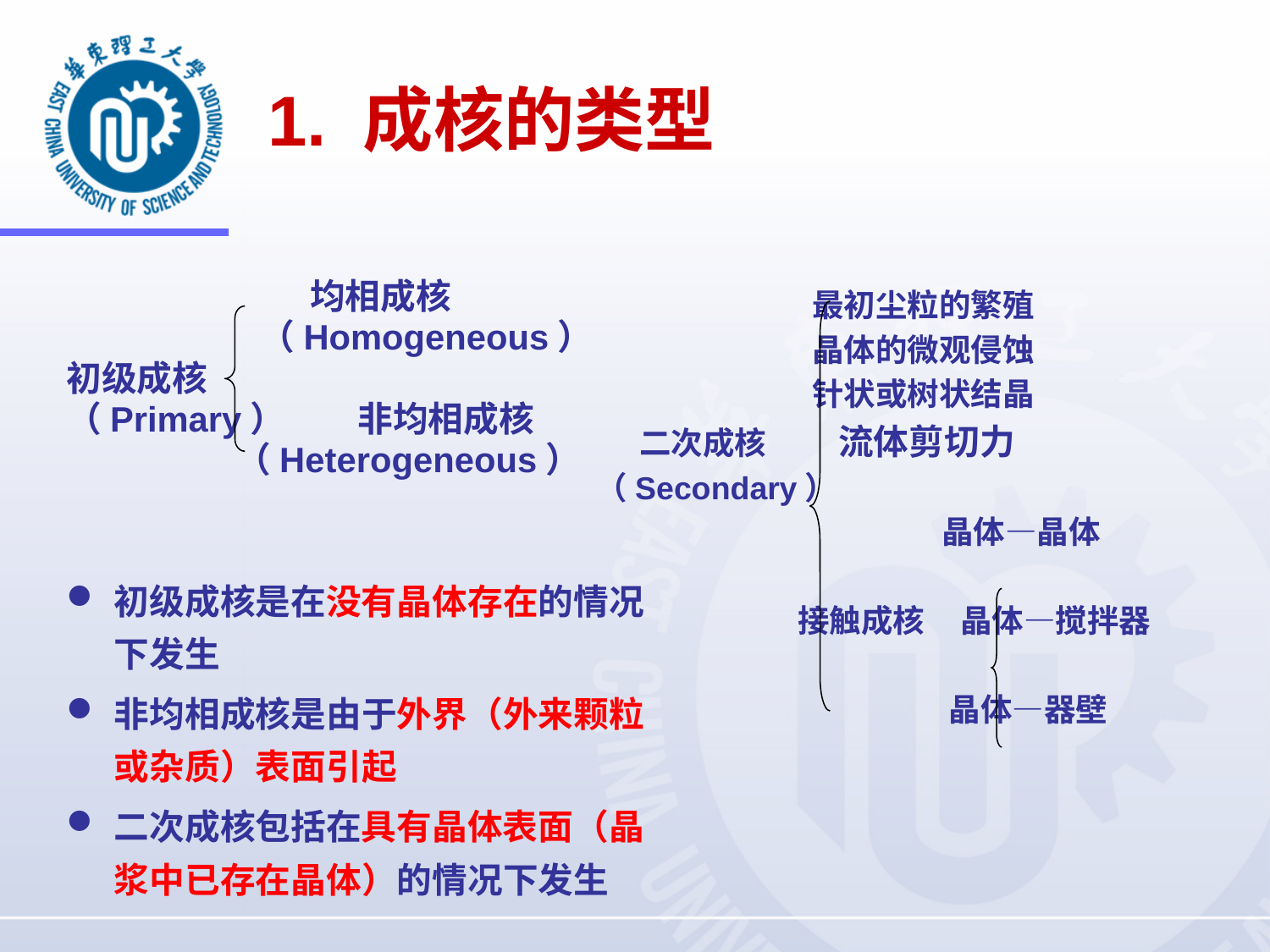

# 1. 成核的类型
                                                 均相成核
                       （Homogeneous）
初级成核
（Primary）         非均相成核
                    （Heterogeneous）

初级成核是在没有晶体存在的情况下发生
非均相成核是由于外界（外来颗粒或杂质）表面引起
二次成核包括在具有晶体表面（晶浆中已存在晶体）的情况下发生

                             最初尘粒的繁殖
                             晶体的微观侵蚀
                             针状或树状结晶
     二次成核          流体剪切力
（Secondary）
                                               晶体—晶体

                           接触成核     晶体—搅拌器

                                                晶体—器壁